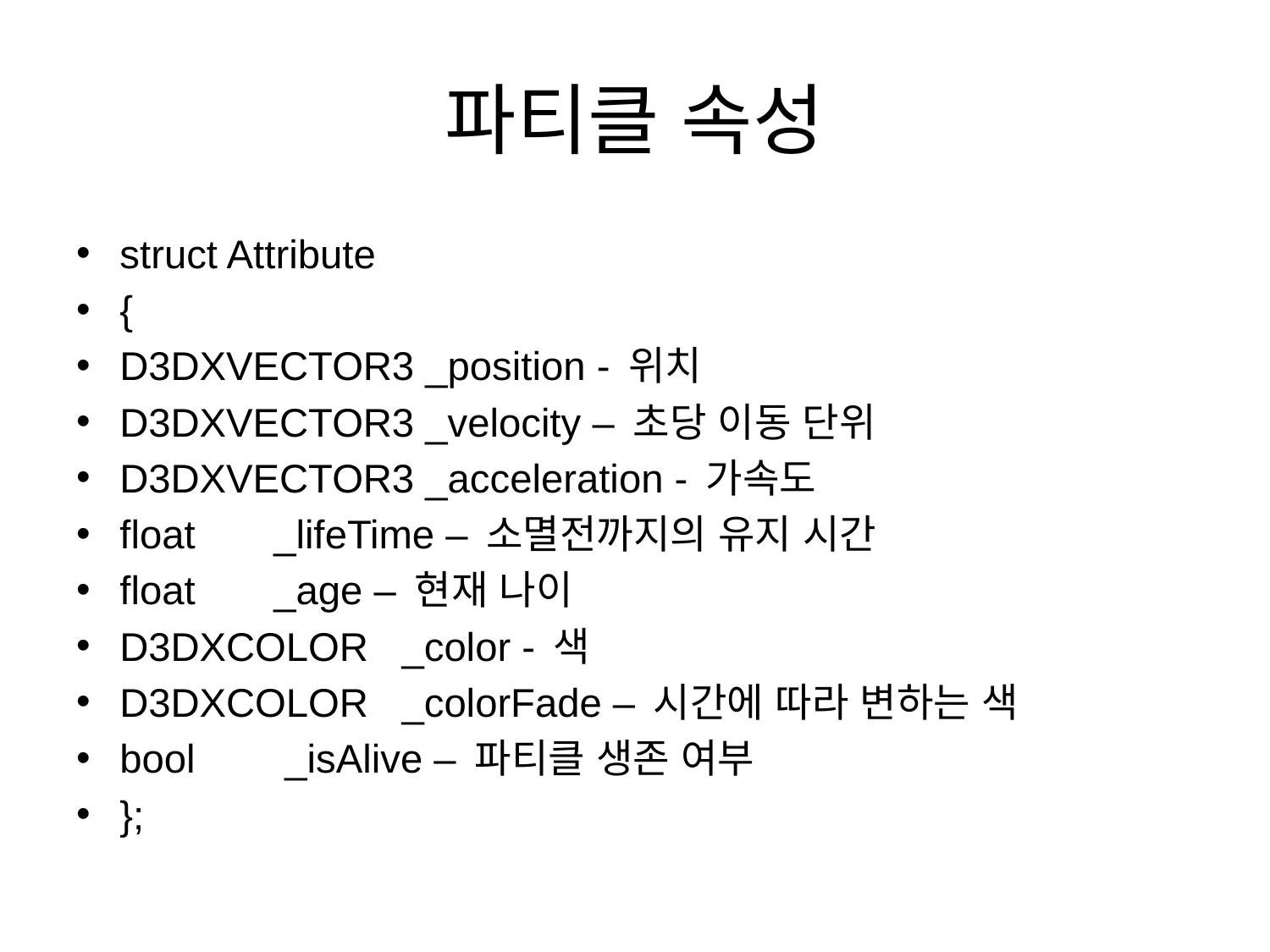

# 파티클 속성
struct Attribute
{
D3DXVECTOR3 _position - 위치
D3DXVECTOR3 _velocity – 초당 이동 단위
D3DXVECTOR3 _acceleration - 가속도
float       _lifeTime – 소멸전까지의 유지 시간
float       _age – 현재 나이
D3DXCOLOR   _color - 색
D3DXCOLOR   _colorFade – 시간에 따라 변하는 색
bool        _isAlive – 파티클 생존 여부
};